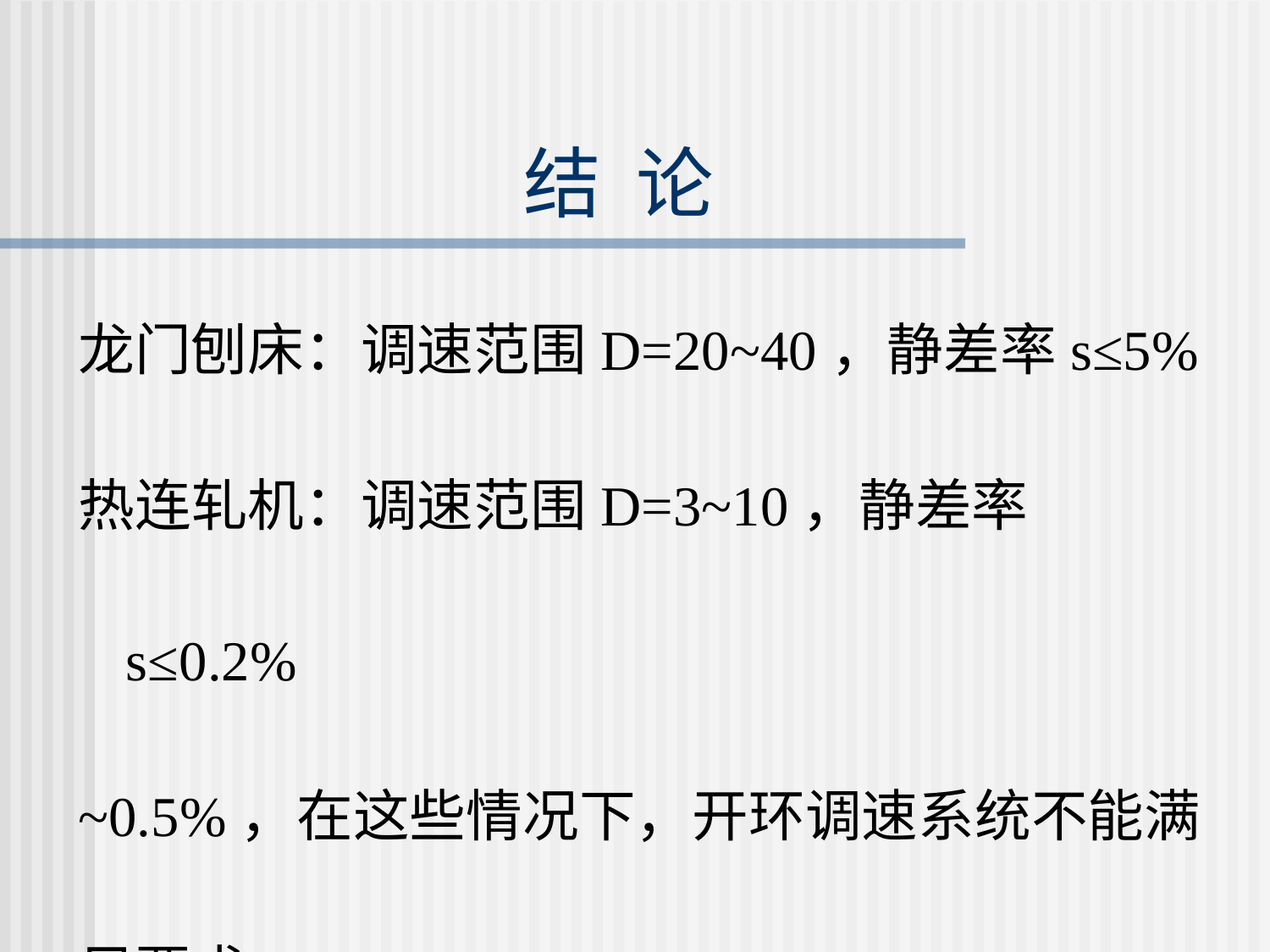

# 结  论
龙门刨床：调速范围D=20~40，静差率s≤5%
热连轧机：调速范围D=3~10，静差率s≤0.2%
~0.5%，在这些情况下，开环调速系统不能满
足要求。

97